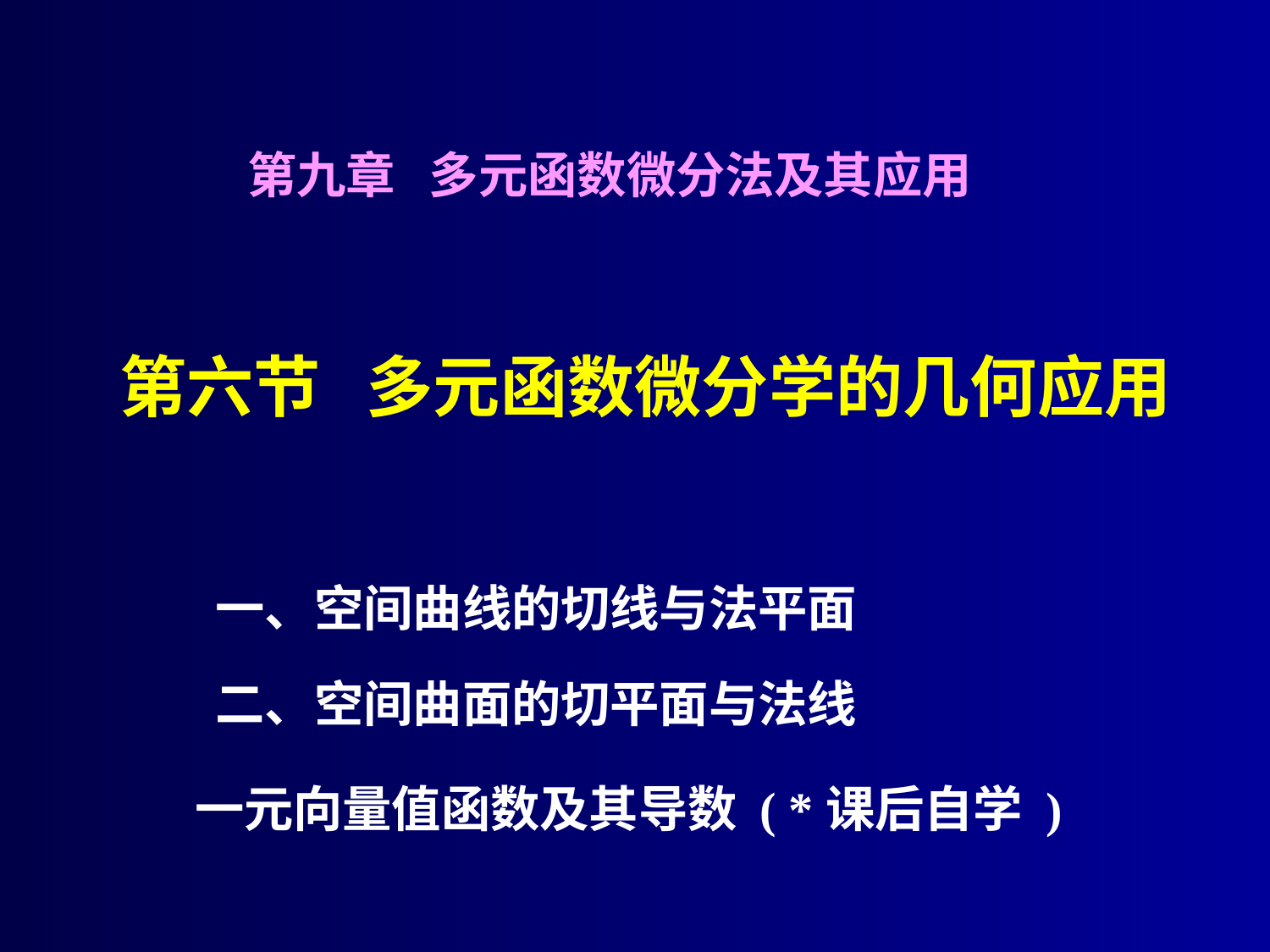

第九章   多元函数微分法及其应用
# 第六节   多元函数微分学的几何应用
一、空间曲线的切线与法平面
二、空间曲面的切平面与法线
一元向量值函数及其导数 ( *课后自学 )